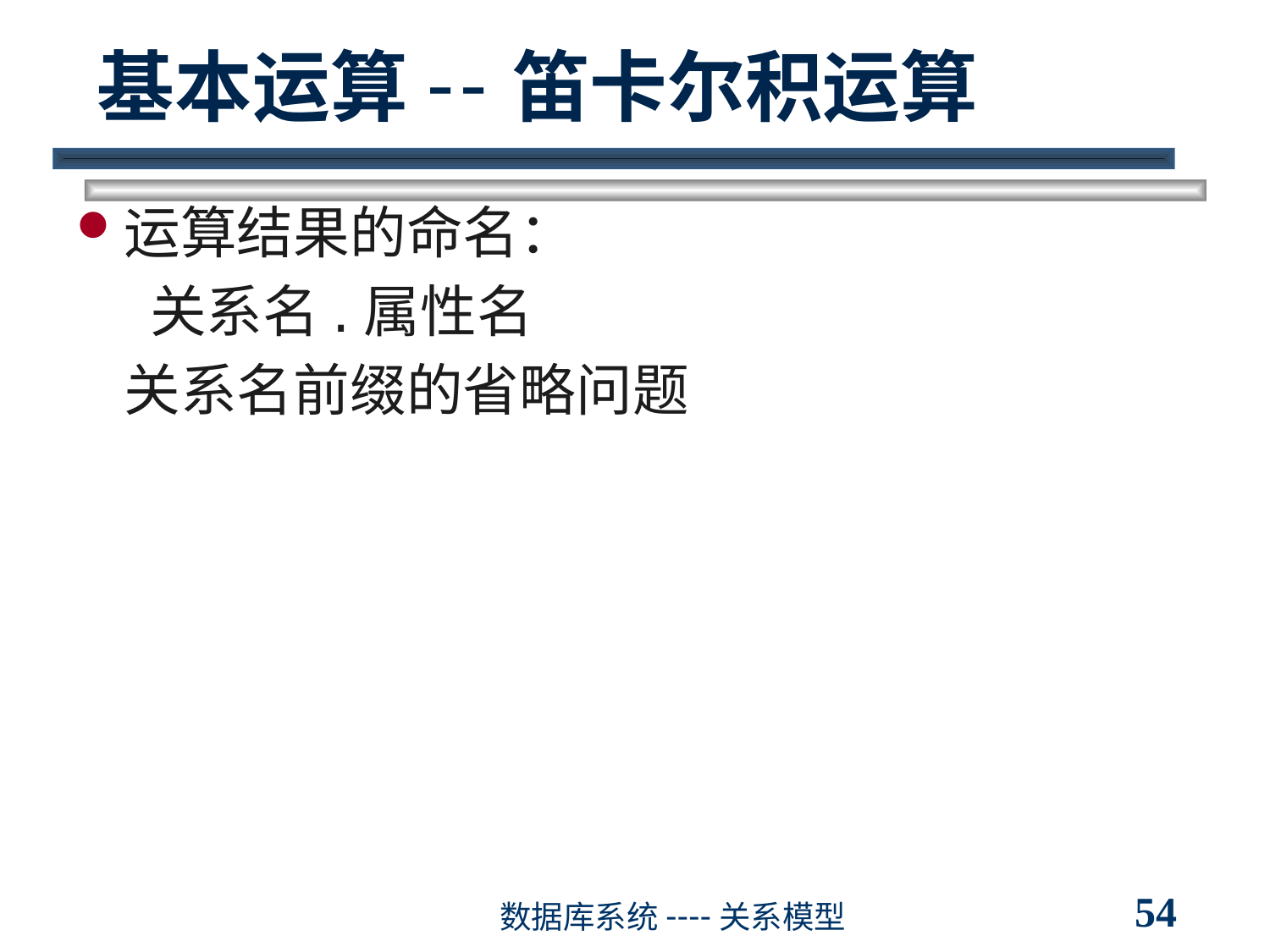

# 基本运算--笛卡尔积运算
运算结果的命名：
	 关系名.属性名
	关系名前缀的省略问题
54
数据库系统----关系模型